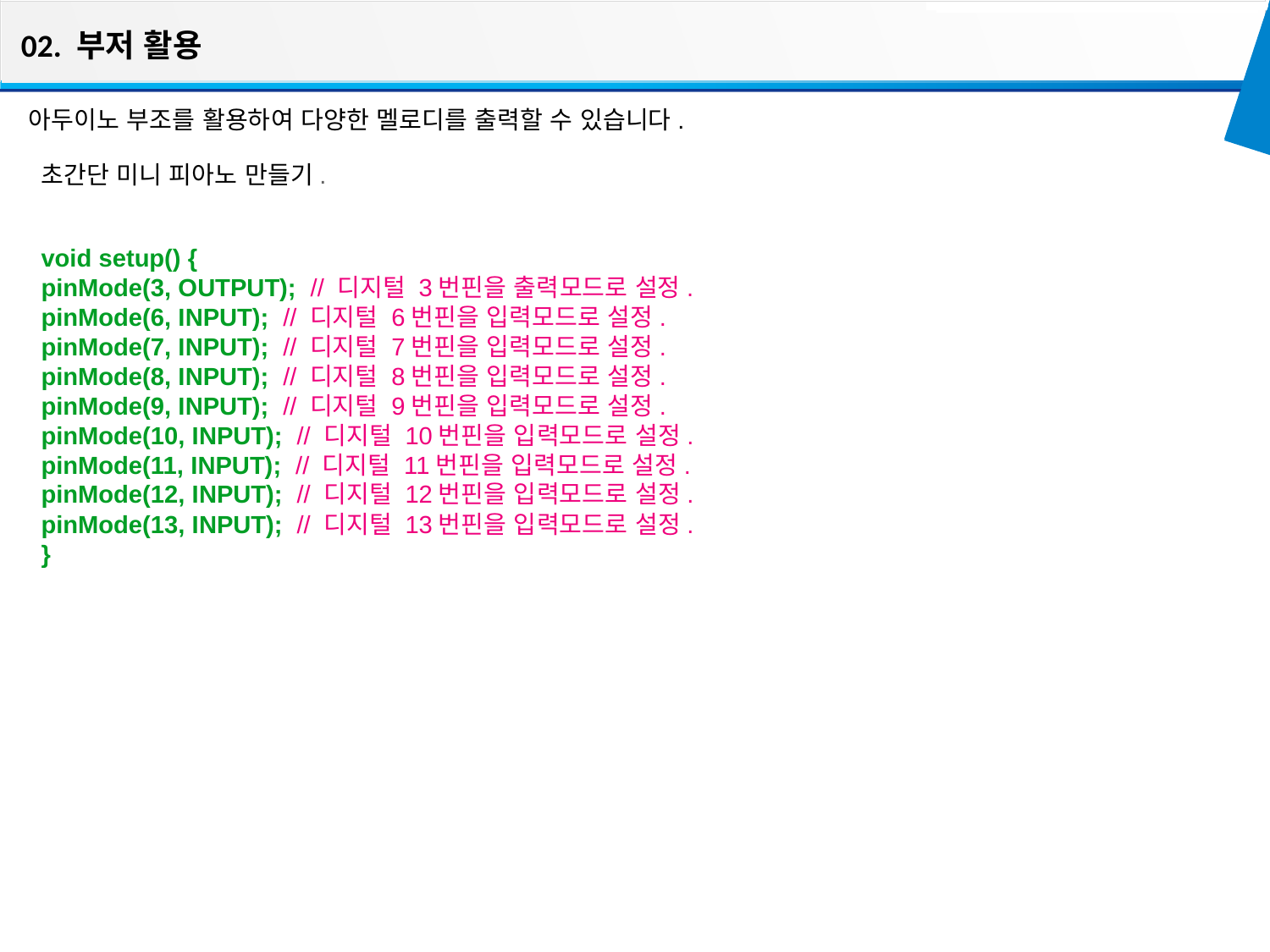

02. 부저 활용

아두이노 부조를 활용하여 다양한 멜로디를 출력할 수 있습니다.
초간단 미니 피아노 만들기.
void setup() {
pinMode(3, OUTPUT);  // 디지털 3번핀을 출력모드로 설정.
pinMode(6, INPUT);  // 디지털 6번핀을 입력모드로 설정.
pinMode(7, INPUT);  // 디지털 7번핀을 입력모드로 설정.
pinMode(8, INPUT);  // 디지털 8번핀을 입력모드로 설정.
pinMode(9, INPUT);  // 디지털 9번핀을 입력모드로 설정.
pinMode(10, INPUT);  // 디지털 10번핀을 입력모드로 설정.
pinMode(11, INPUT);  // 디지털 11번핀을 입력모드로 설정.
pinMode(12, INPUT);  // 디지털 12번핀을 입력모드로 설정.
pinMode(13, INPUT);  // 디지털 13번핀을 입력모드로 설정.
}